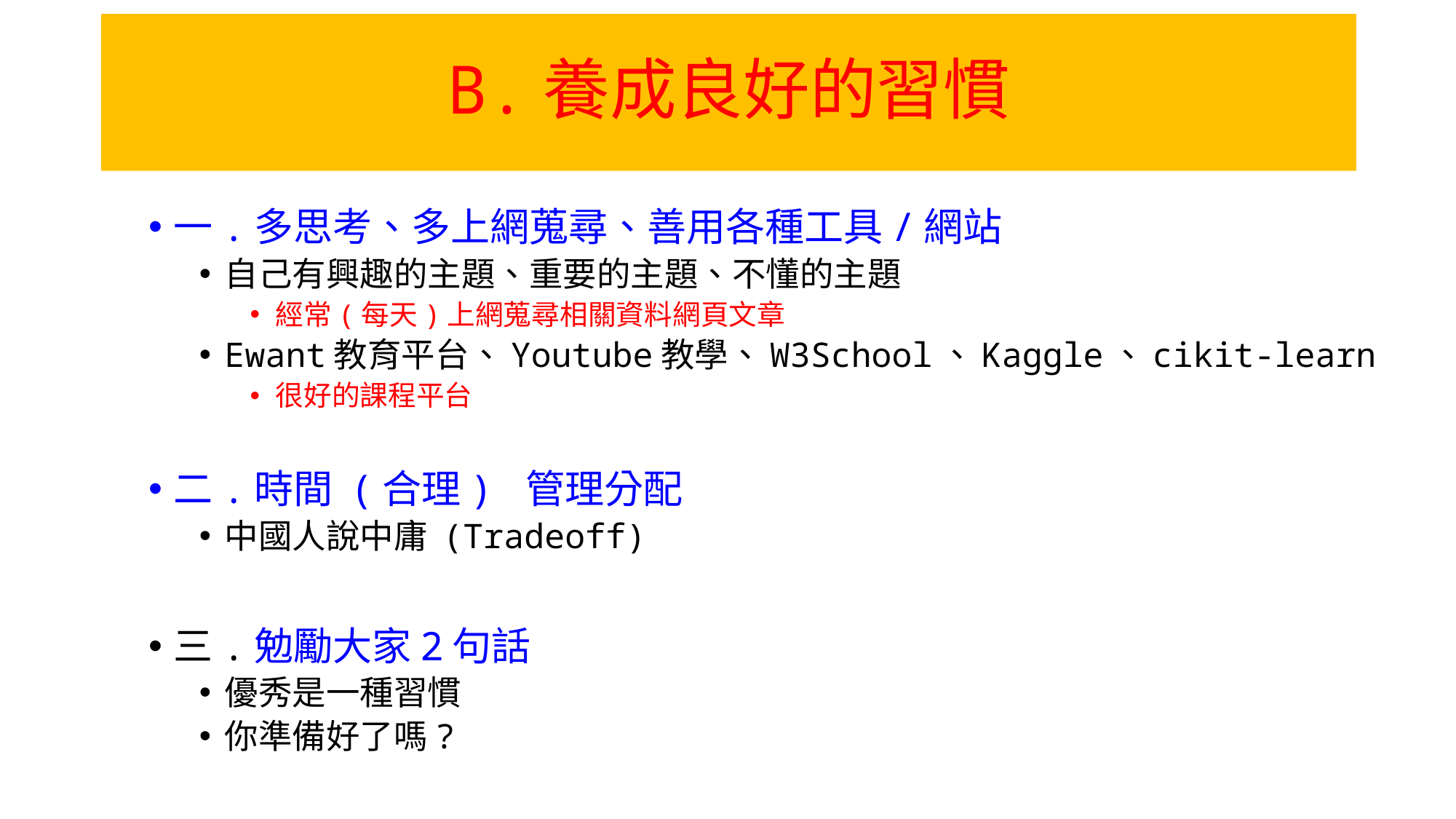

# B.養成良好的習慣
一.多思考、多上網蒐尋、善用各種工具/網站
自己有興趣的主題、重要的主題、不懂的主題
經常(每天)上網蒐尋相關資料網頁文章
Ewant教育平台、Youtube教學、W3School、Kaggle、cikit-learn
很好的課程平台

二.時間 (合理) 管理分配
中國人說中庸 (Tradeoff)

三.勉勵大家2句話
優秀是一種習慣
你準備好了嗎?